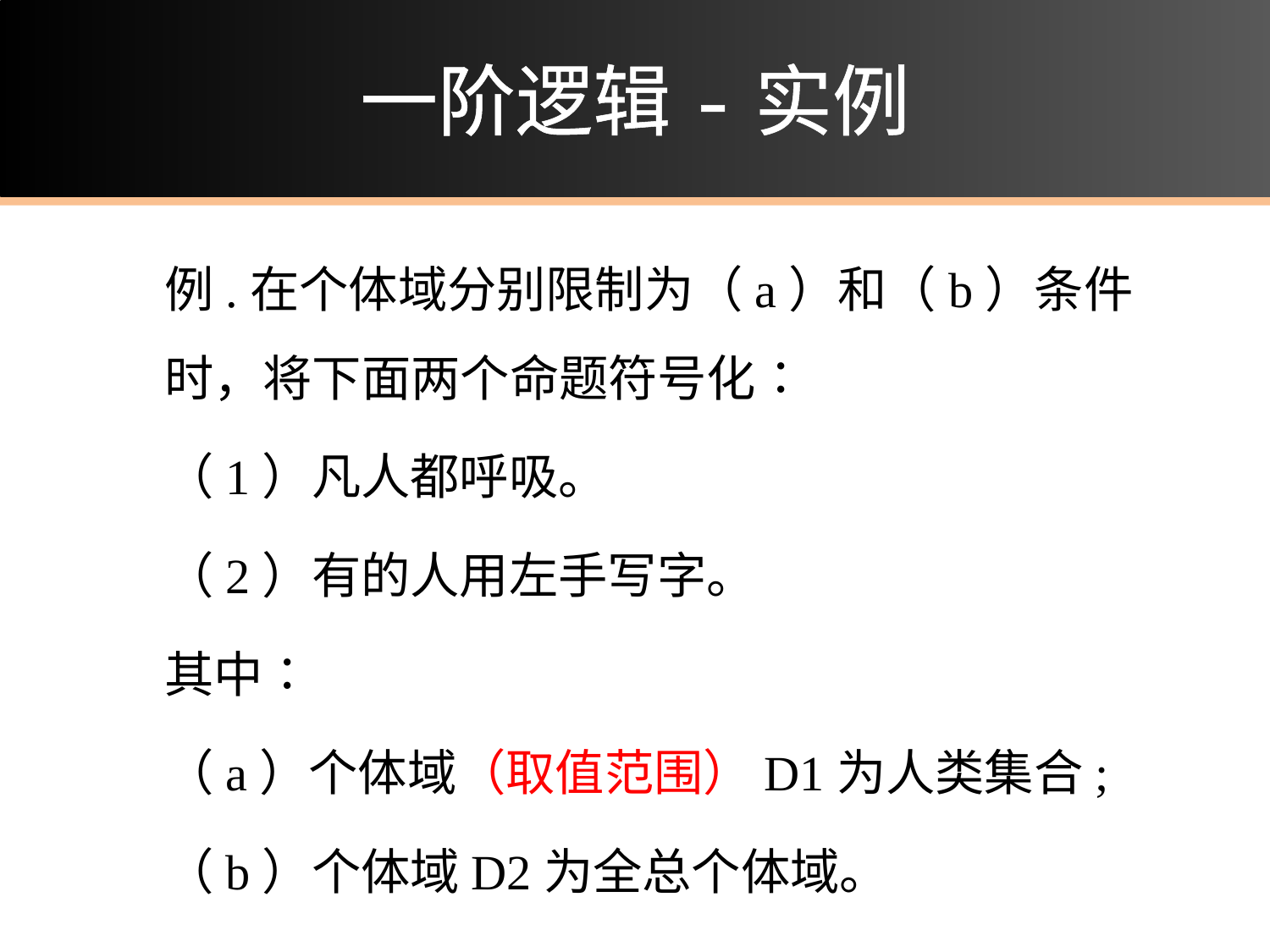

# 一阶逻辑-实例
例.在个体域分别限制为（a）和（b）条件时，将下面两个命题符号化∶
（1）凡人都呼吸。
（2）有的人用左手写字。
其中∶
（a）个体域（取值范围）D1为人类集合;
（b）个体域D2为全总个体域。